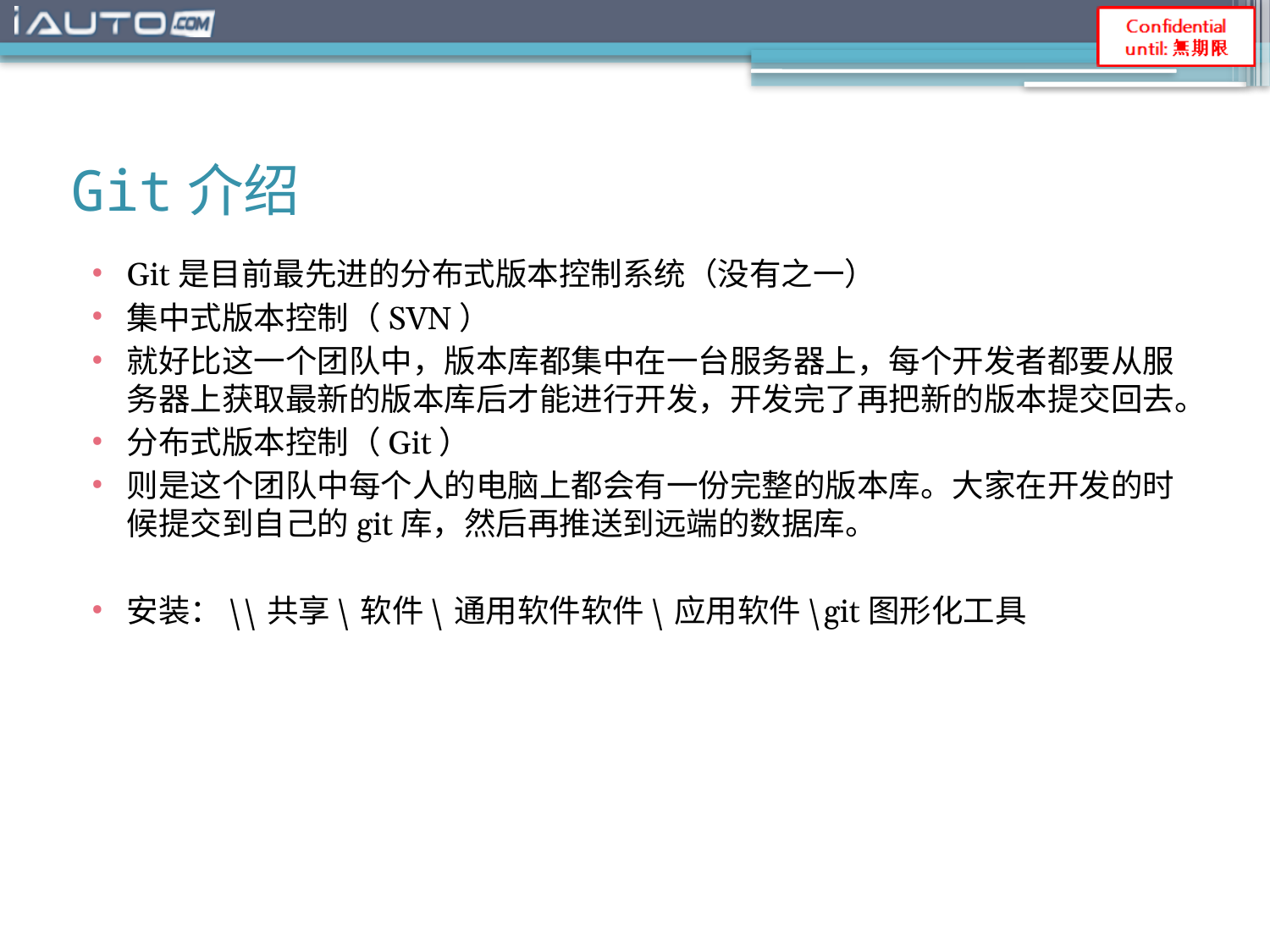

# Git介绍
Git是目前最先进的分布式版本控制系统（没有之一）
集中式版本控制（SVN）
就好比这一个团队中，版本库都集中在一台服务器上，每个开发者都要从服务器上获取最新的版本库后才能进行开发，开发完了再把新的版本提交回去。
分布式版本控制（Git）
则是这个团队中每个人的电脑上都会有一份完整的版本库。大家在开发的时候提交到自己的git库，然后再推送到远端的数据库。

安装：\\共享\软件\通用软件软件\应用软件\git图形化工具